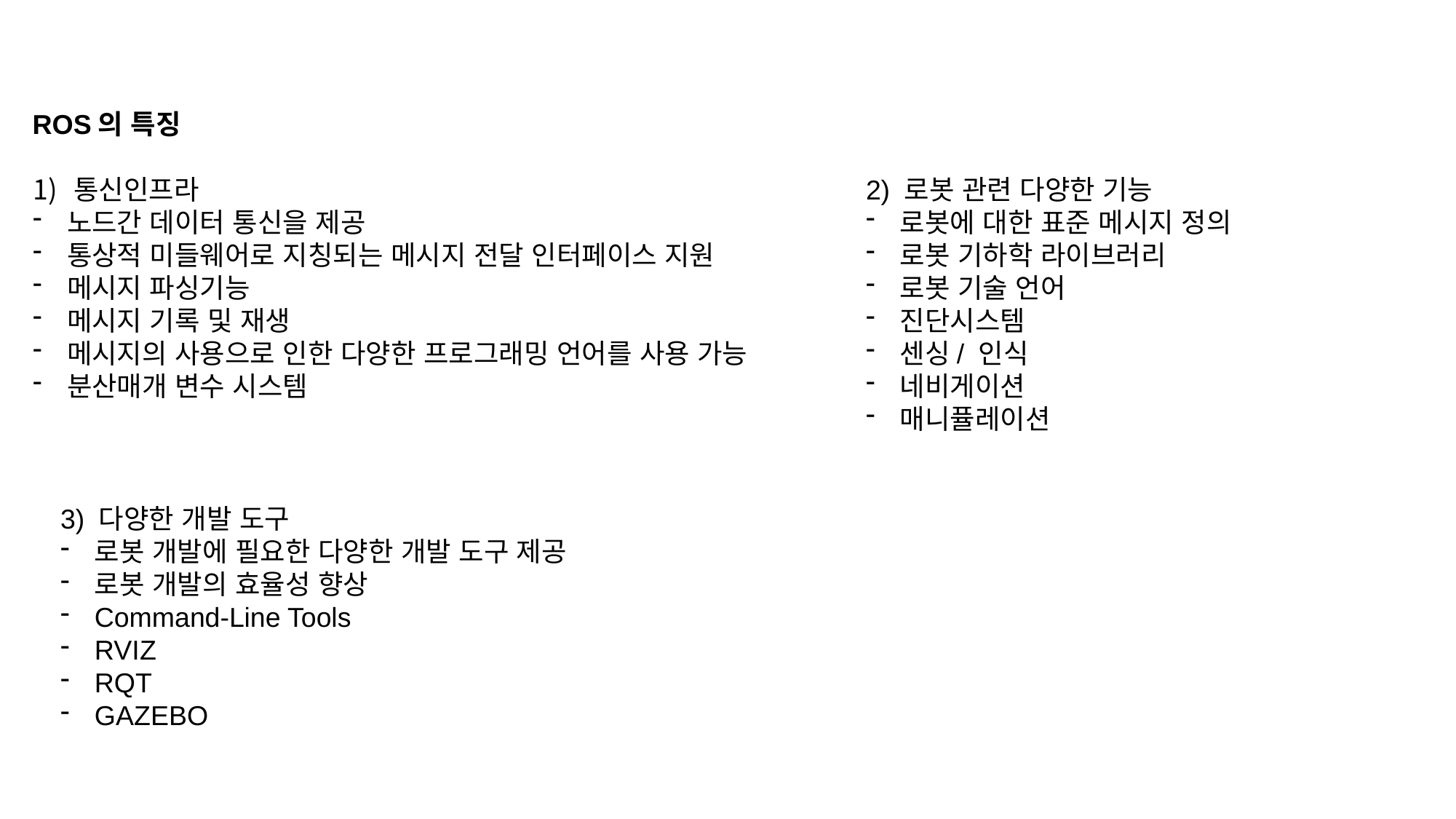

ROS의 특징
통신인프라
노드간 데이터 통신을 제공
통상적 미들웨어로 지칭되는 메시지 전달 인터페이스 지원
메시지 파싱기능
메시지 기록 및 재생
메시지의 사용으로 인한 다양한 프로그래밍 언어를 사용 가능
분산매개 변수 시스템
2) 로봇 관련 다양한 기능
로봇에 대한 표준 메시지 정의
로봇 기하학 라이브러리
로봇 기술 언어
진단시스템
센싱/ 인식
네비게이션
매니퓰레이션
3) 다양한 개발 도구
로봇 개발에 필요한 다양한 개발 도구 제공
로봇 개발의 효율성 향상
Command-Line Tools
RVIZ
RQT
GAZEBO